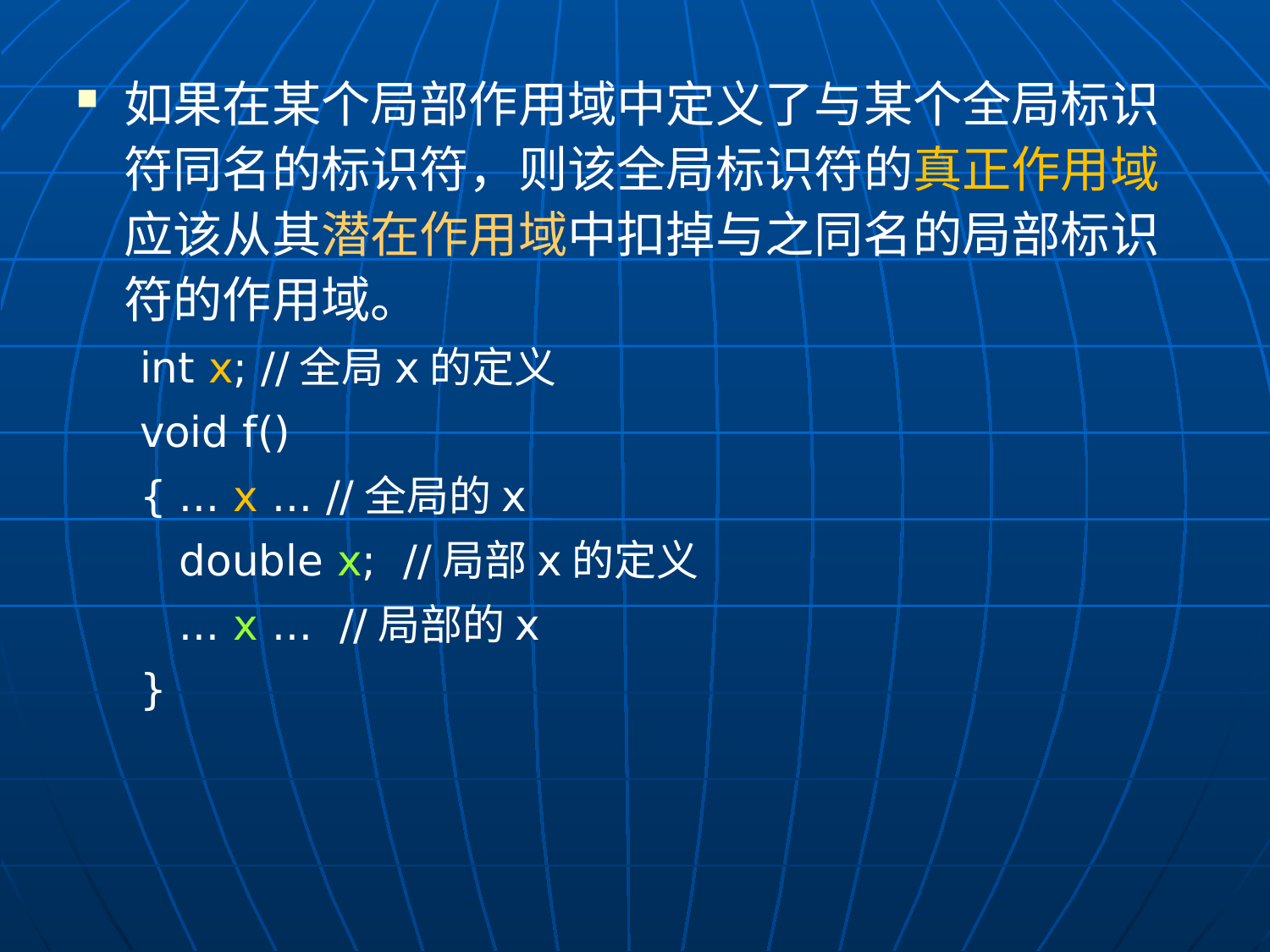

如果在某个局部作用域中定义了与某个全局标识符同名的标识符，则该全局标识符的真正作用域应该从其潜在作用域中扣掉与之同名的局部标识符的作用域。
int x; //全局x的定义
void f()
{	... x ... //全局的x
	double x;  //局部x的定义
	... x ...  //局部的x
}